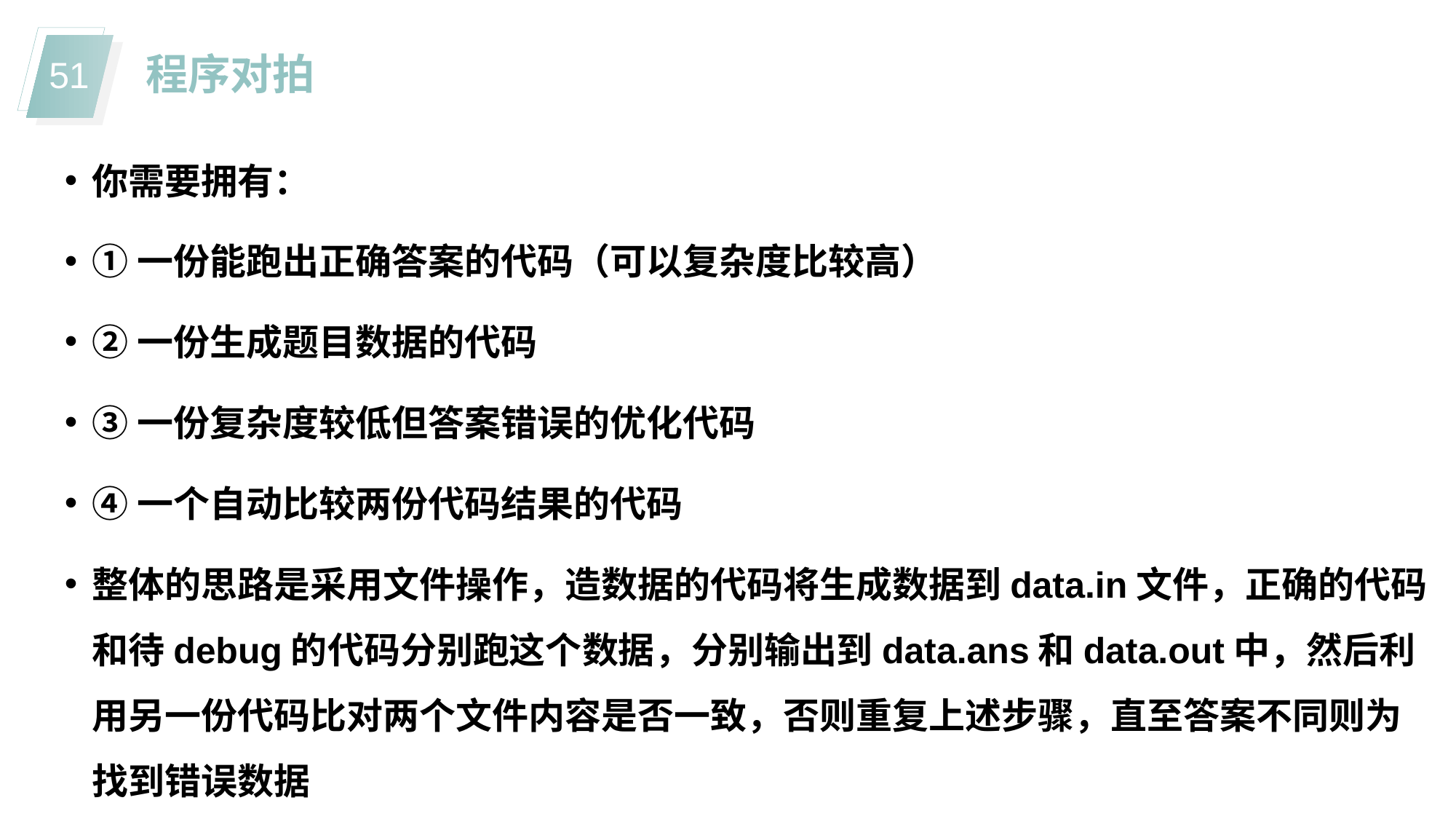

程序对拍
你需要拥有：
①一份能跑出正确答案的代码（可以复杂度比较高）
②一份生成题目数据的代码
③一份复杂度较低但答案错误的优化代码
④一个自动比较两份代码结果的代码
整体的思路是采用文件操作，造数据的代码将生成数据到data.in文件，正确的代码和待debug的代码分别跑这个数据，分别输出到data.ans和data.out中，然后利用另一份代码比对两个文件内容是否一致，否则重复上述步骤，直至答案不同则为找到错误数据